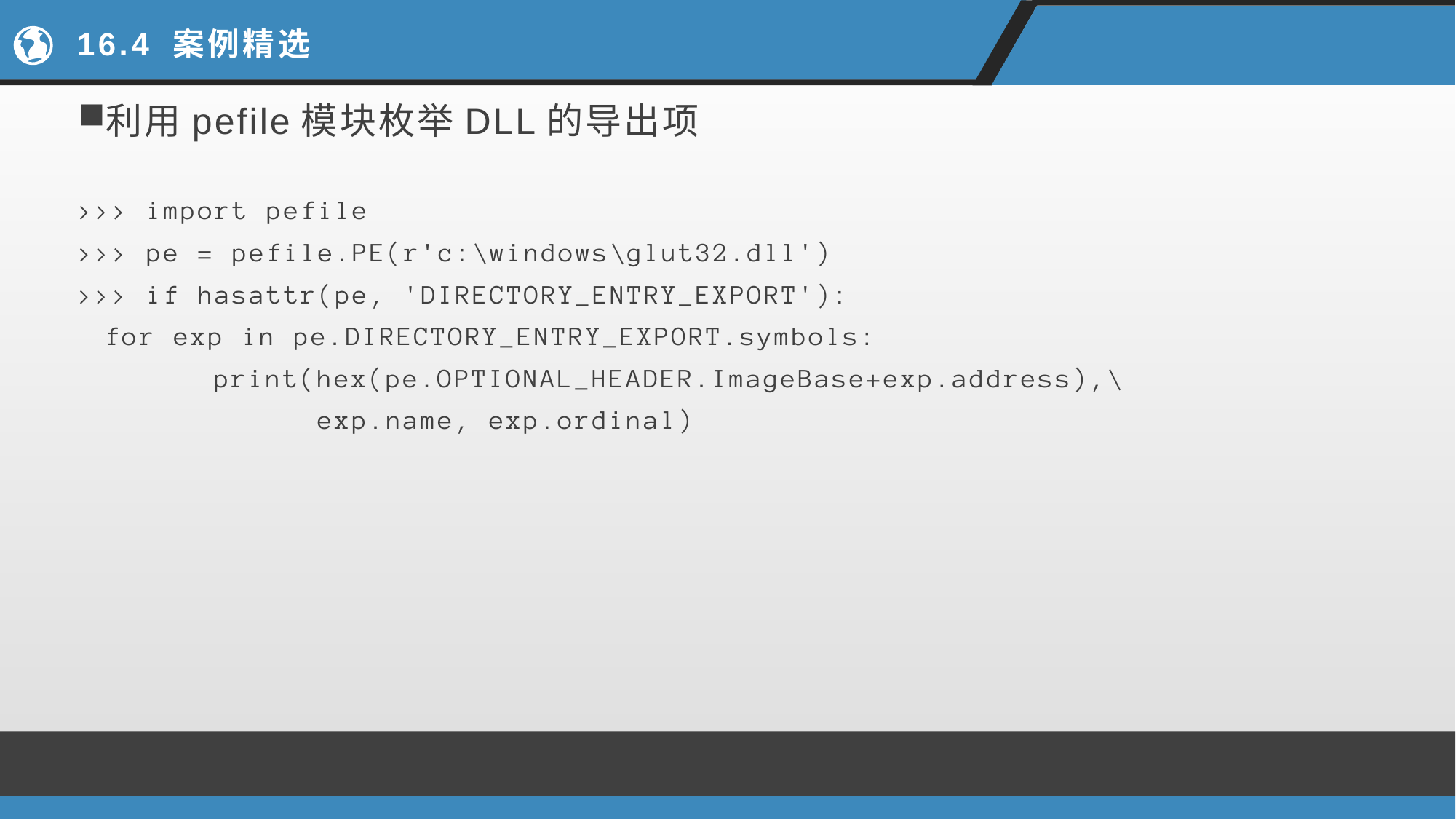

# 16.4 案例精选

利用pefile模块枚举DLL的导出项

>>> import pefile
>>> pe = pefile.PE(r'c:\windows\glut32.dll')
>>> if hasattr(pe, 'DIRECTORY_ENTRY_EXPORT'):
	for exp in pe.DIRECTORY_ENTRY_EXPORT.symbols:
		print(hex(pe.OPTIONAL_HEADER.ImageBase+exp.address),\
		      exp.name, exp.ordinal)